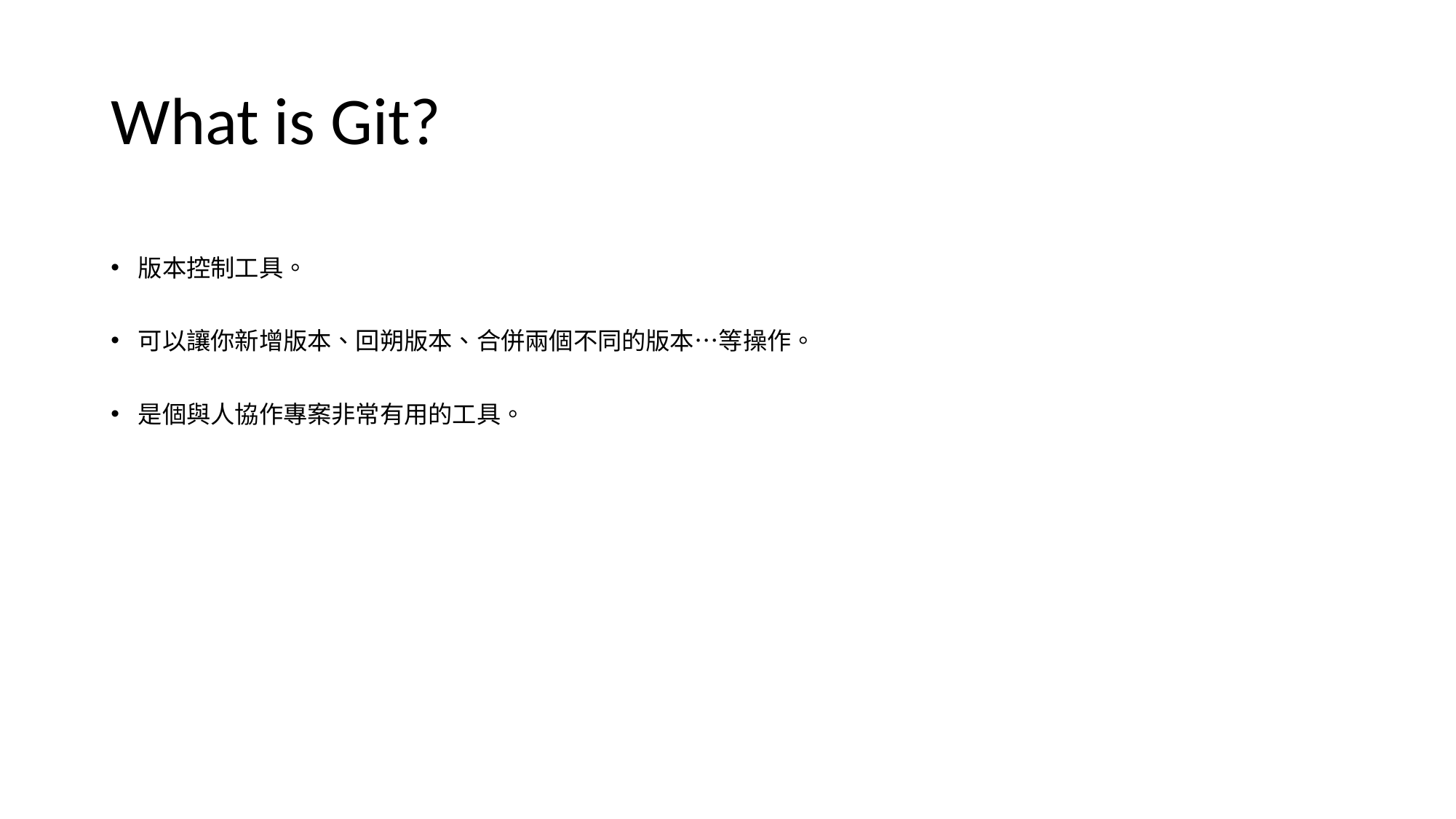

# What is Git?
版本控制工具。
可以讓你新增版本、回朔版本、合併兩個不同的版本…等操作。
是個與人協作專案非常有用的工具。